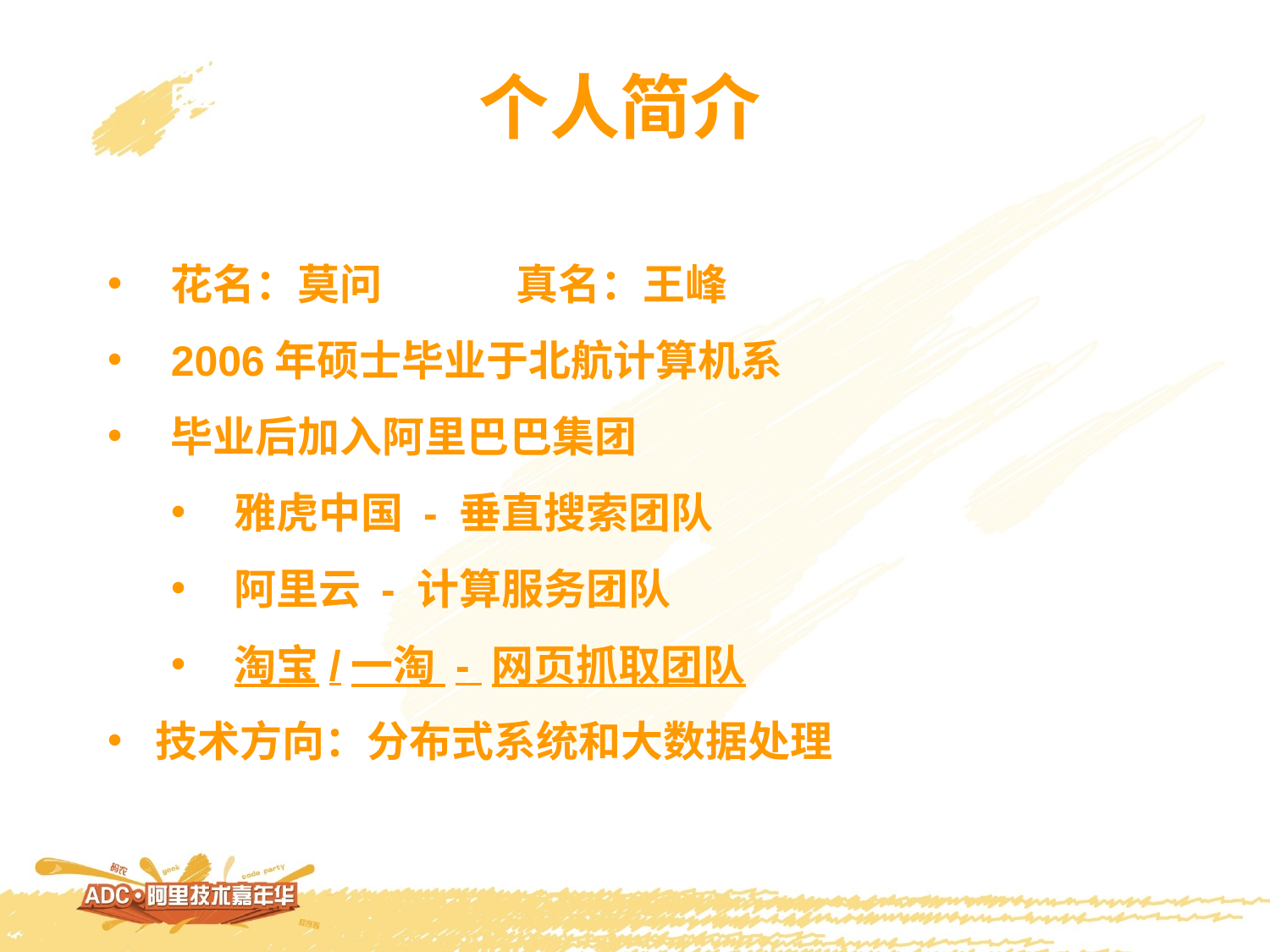

个人简介
花名：莫问              真名：王峰
2006年硕士毕业于北航计算机系
毕业后加入阿里巴巴集团
雅虎中国 - 垂直搜索团队
阿里云 - 计算服务团队
淘宝/一淘 - 网页抓取团队
技术方向：分布式系统和大数据处理